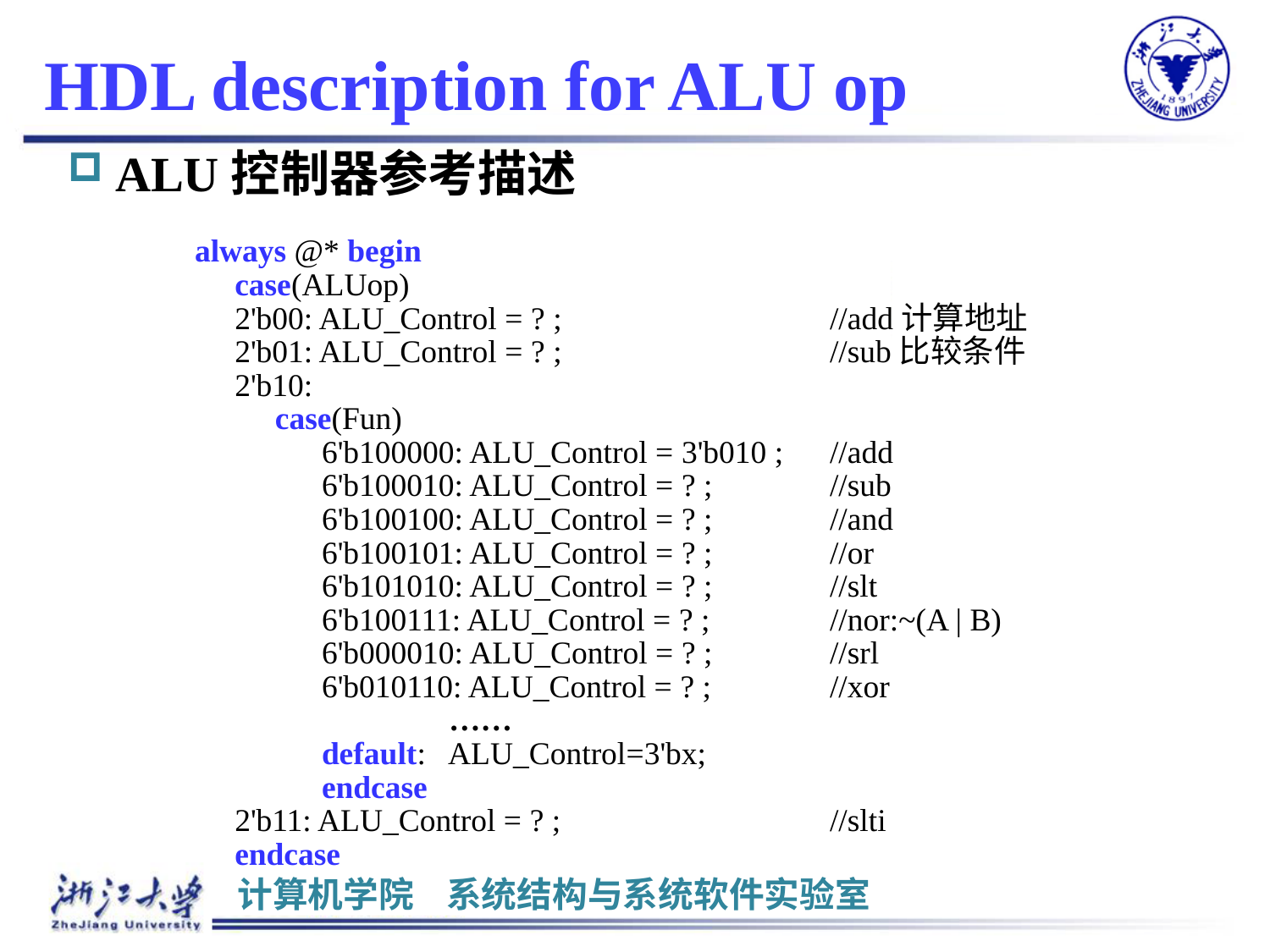

# HDL description for ALU op
ALU控制器参考描述

	always @* begin
	     case(ALUop)
	     2'b00: ALU_Control = ? ;			//add计算地址
	     2'b01: ALU_Control = ? ;			//sub比较条件
	     2'b10:
	          case(Fun)
		6'b100000: ALU_Control = 3'b010 ;	//add
		6'b100010: ALU_Control = ? ;	//sub
		6'b100100: ALU_Control = ? ;	//and
		6'b100101: ALU_Control = ? ;	//or
		6'b101010: ALU_Control = ? ;	//slt
		6'b100111: ALU_Control = ? ;	//nor:~(A | B)
		6'b000010: ALU_Control = ? ;	//srl
		6'b010110: ALU_Control = ? ;	//xor
			……
		default:   ALU_Control=3'bx;
		endcase
	     2'b11: ALU_Control = ? ;			//slti
	     endcase